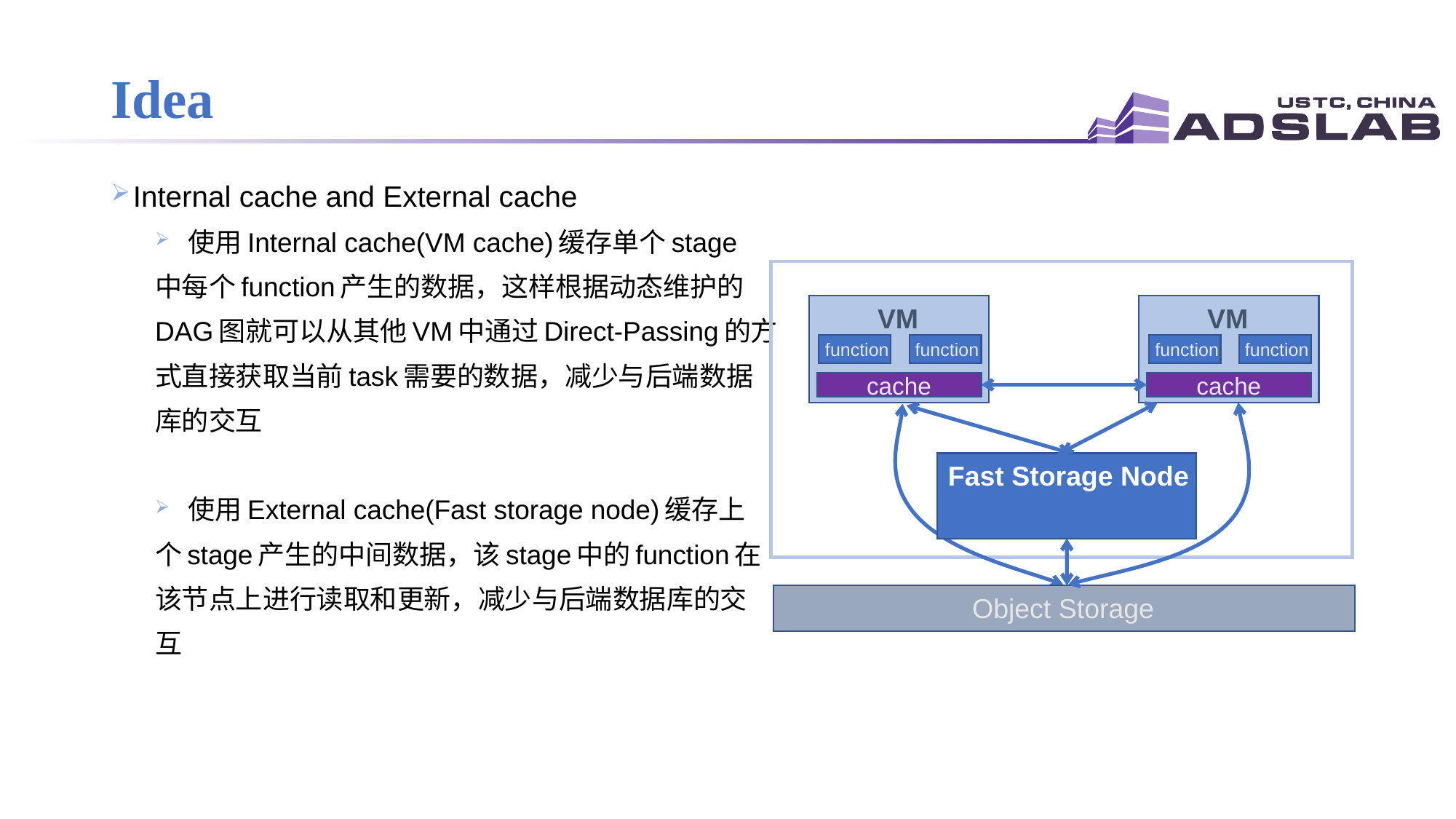

# Idea
Internal cache and External cache
 使用Internal cache(VM cache)缓存单个stage
中每个function产生的数据，这样根据动态维护的
DAG图就可以从其他VM中通过Direct-Passing的方
式直接获取当前task需要的数据，减少与后端数据
库的交互

 使用External cache(Fast storage node)缓存上
个stage产生的中间数据，该stage中的function在
该节点上进行读取和更新，减少与后端数据库的交
互

VM

VM
 function
 function
 function
 function

cache
cache

Fast Storage Node

Object Storage